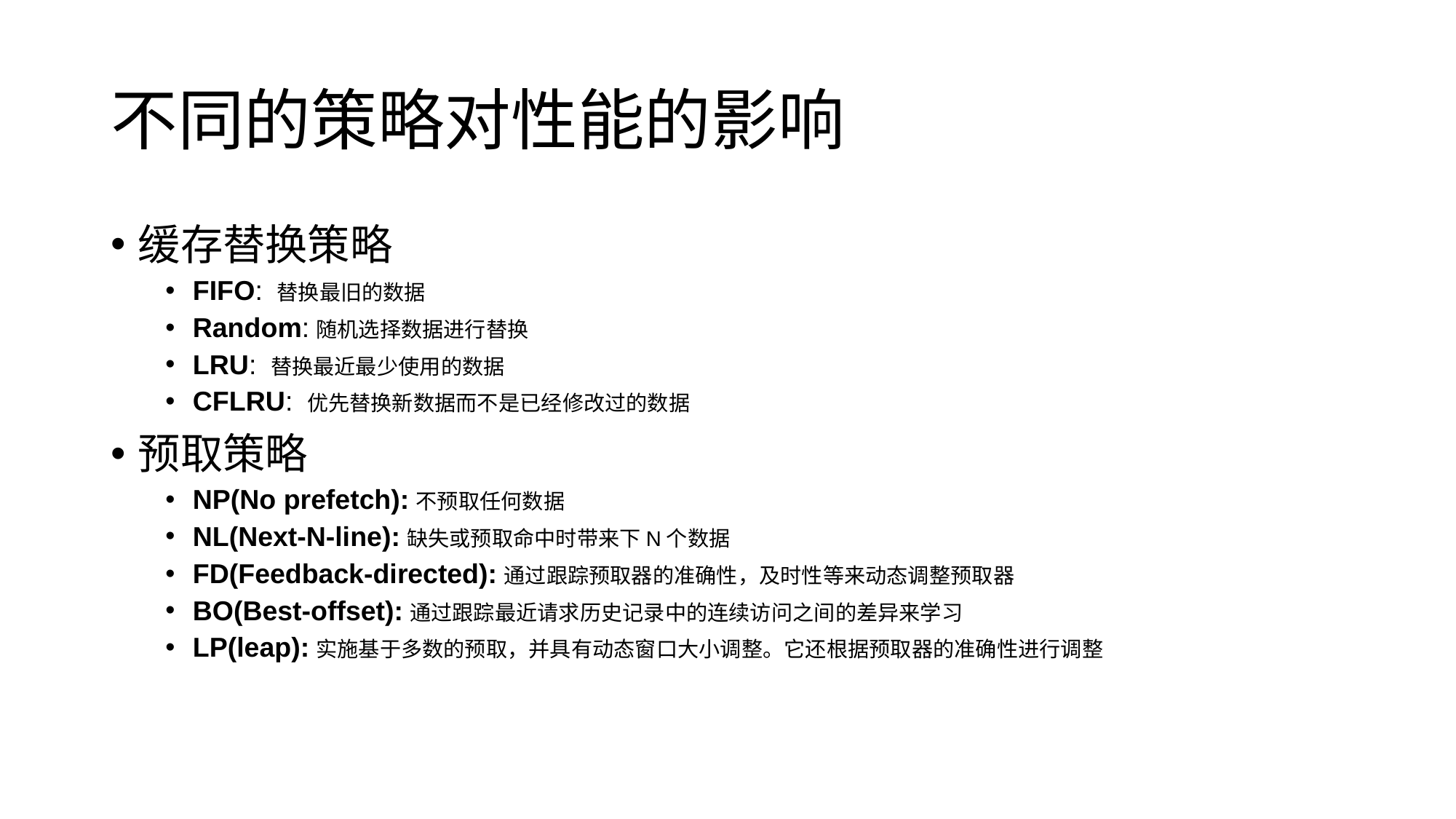

# 不同的策略对性能的影响
缓存替换策略
FIFO: 替换最旧的数据
Random:随机选择数据进行替换
LRU: 替换最近最少使用的数据
CFLRU: 优先替换新数据而不是已经修改过的数据
预取策略
NP(No prefetch):不预取任何数据
NL(Next-N-line):缺失或预取命中时带来下N个数据
FD(Feedback-directed):通过跟踪预取器的准确性，及时性等来动态调整预取器
BO(Best-offset):通过跟踪最近请求历史记录中的连续访问之间的差异来学习
LP(leap):实施基于多数的预取，并具有动态窗口大小调整。它还根据预取器的准确性进行调整